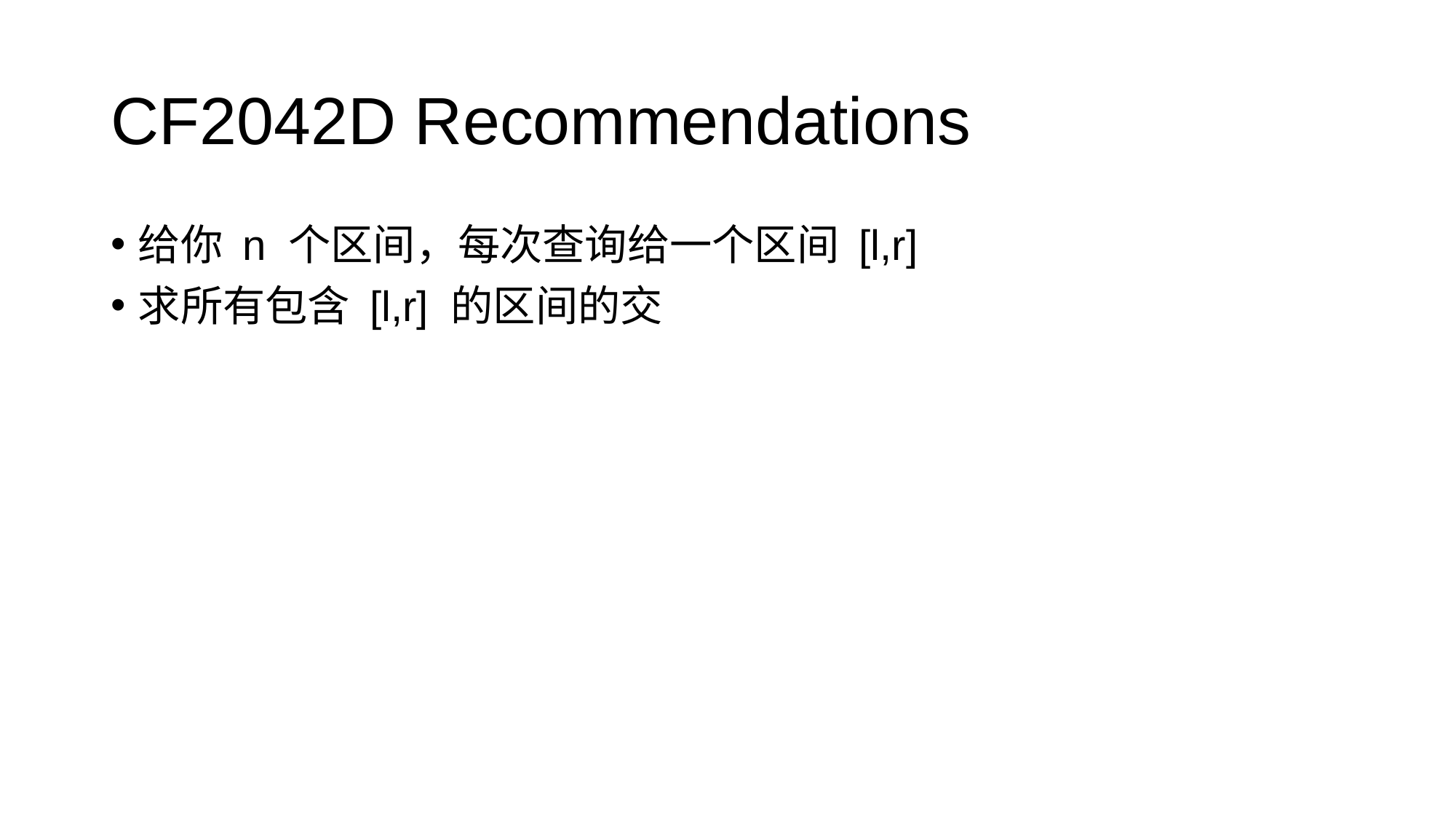

# CF2042D Recommendations
给你 n 个区间，每次查询给一个区间 [l,r]
求所有包含 [l,r] 的区间的交